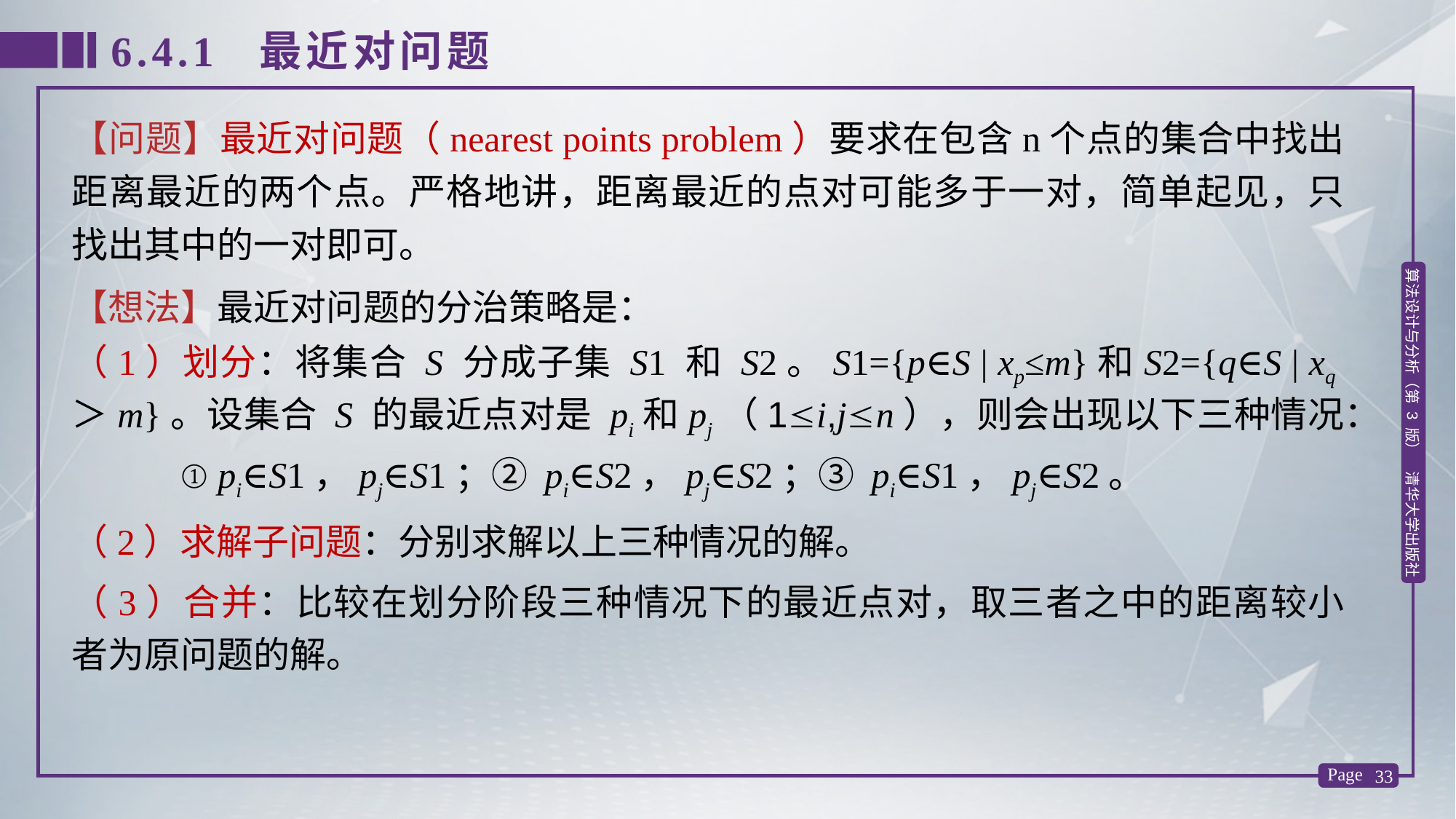

6.4.1  最近对问题
【问题】最近对问题（nearest points problem）要求在包含n个点的集合中找出距离最近的两个点。严格地讲，距离最近的点对可能多于一对，简单起见，只找出其中的一对即可。
【想法】最近对问题的分治策略是：
（1）划分：将集合 S 分成子集 S1 和 S2。S1={p∈S | xp≤m}和S2={q∈S | xq＞m}。设集合 S 的最近点对是 pi和pj（1≤i,j≤n），则会出现以下三种情况：
            ① pi∈S1，pj∈S1；② pi∈S2，pj∈S2；③ pi∈S1，pj∈S2。
（2）求解子问题：分别求解以上三种情况的解。
（3）合并：比较在划分阶段三种情况下的最近点对，取三者之中的距离较小者为原问题的解。